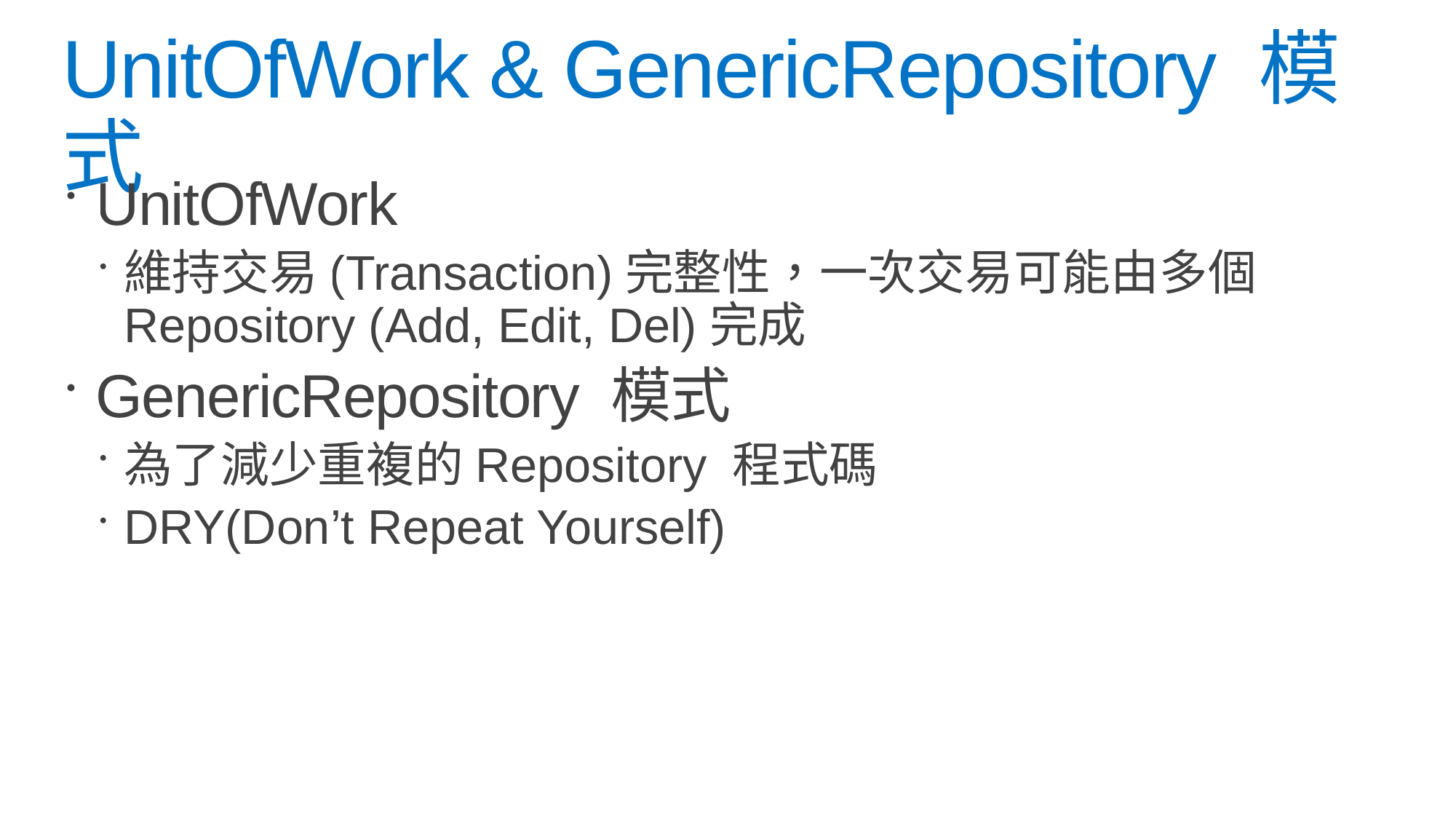

# UnitOfWork & GenericRepository 模式
UnitOfWork
維持交易(Transaction)完整性，一次交易可能由多個Repository (Add, Edit, Del)完成
GenericRepository 模式
為了減少重複的Repository 程式碼
DRY(Don’t Repeat Yourself)